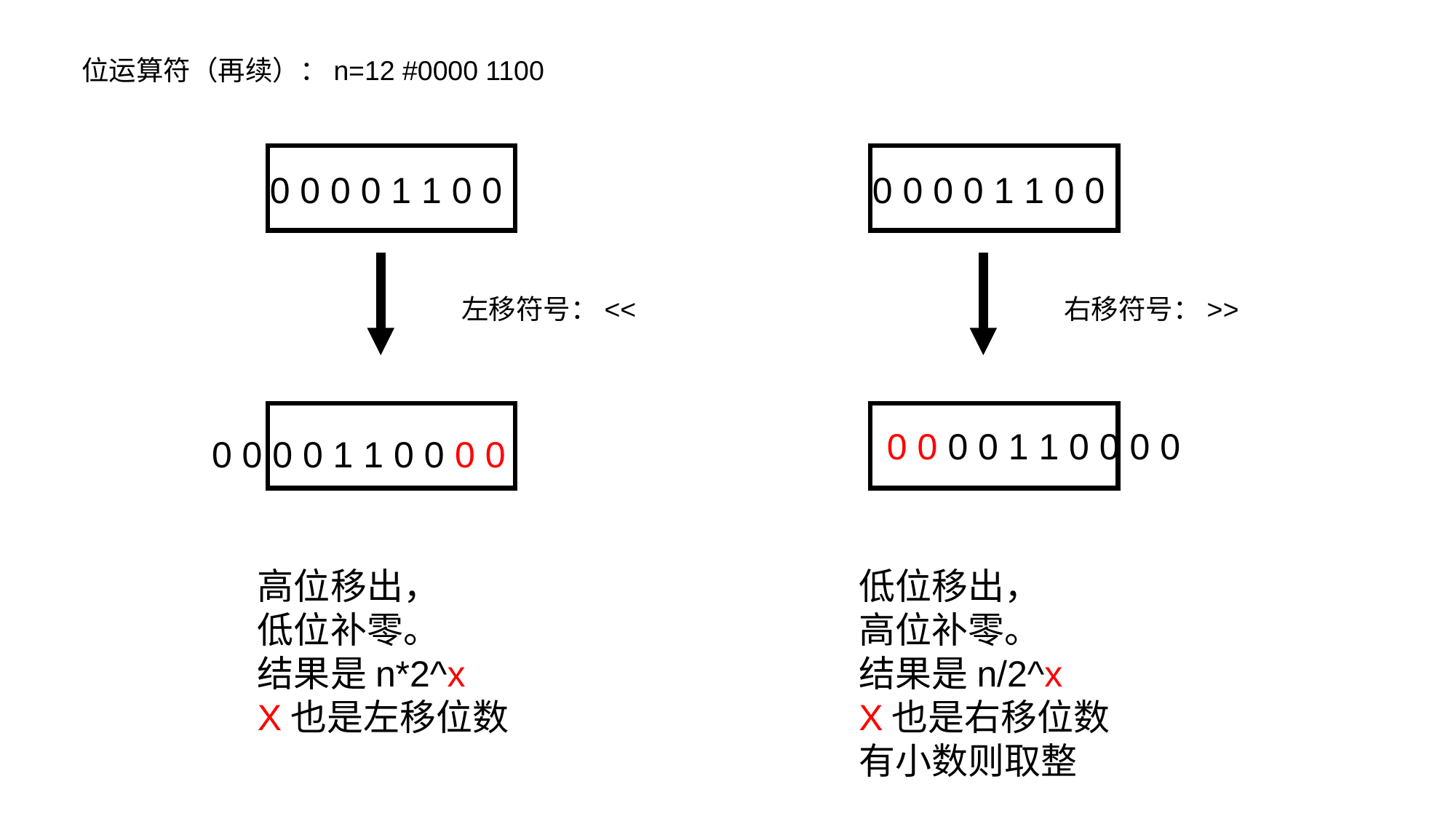

位运算符（再续）：n=12 #0000 1100

0 0 0 0 1 1 0 0
左移符号：<<

0 0 0 0 1 1 0 0 0 0
高位移出，
低位补零。
结果是n*2^x
X也是左移位数

0 0 0 0 1 1 0 0
右移符号：>>

 0 0 0 0 1 1 0 0 0 0
低位移出，
高位补零。
结果是n/2^x
X也是右移位数
有小数则取整